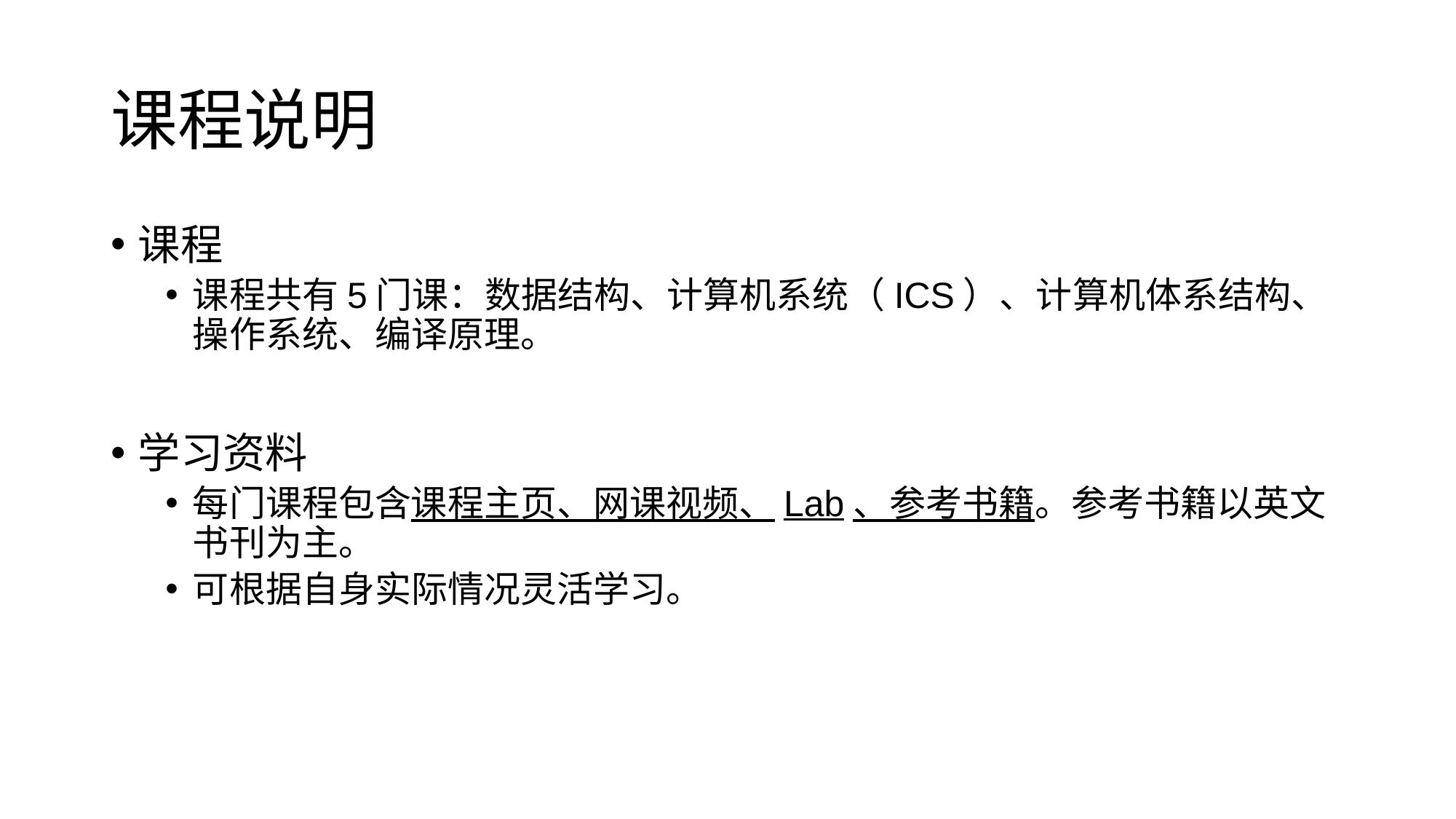

# 课程说明
课程
课程共有5门课：数据结构、计算机系统（ICS）、计算机体系结构、操作系统、编译原理。

学习资料
每门课程包含课程主页、网课视频、Lab、参考书籍。参考书籍以英文书刊为主。
可根据自身实际情况灵活学习。